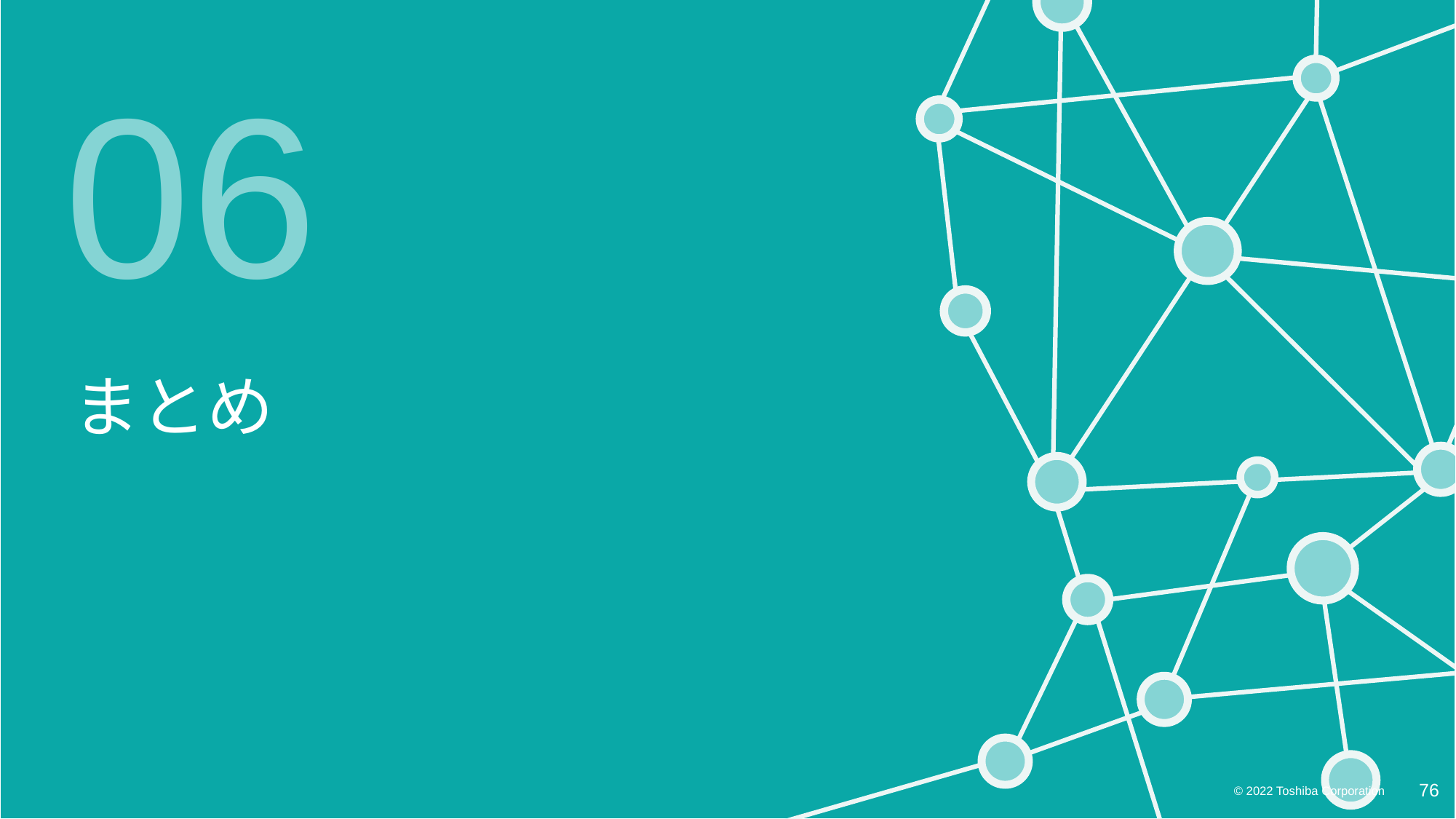

06

まとめ
76
© 2022 Toshiba Corporation